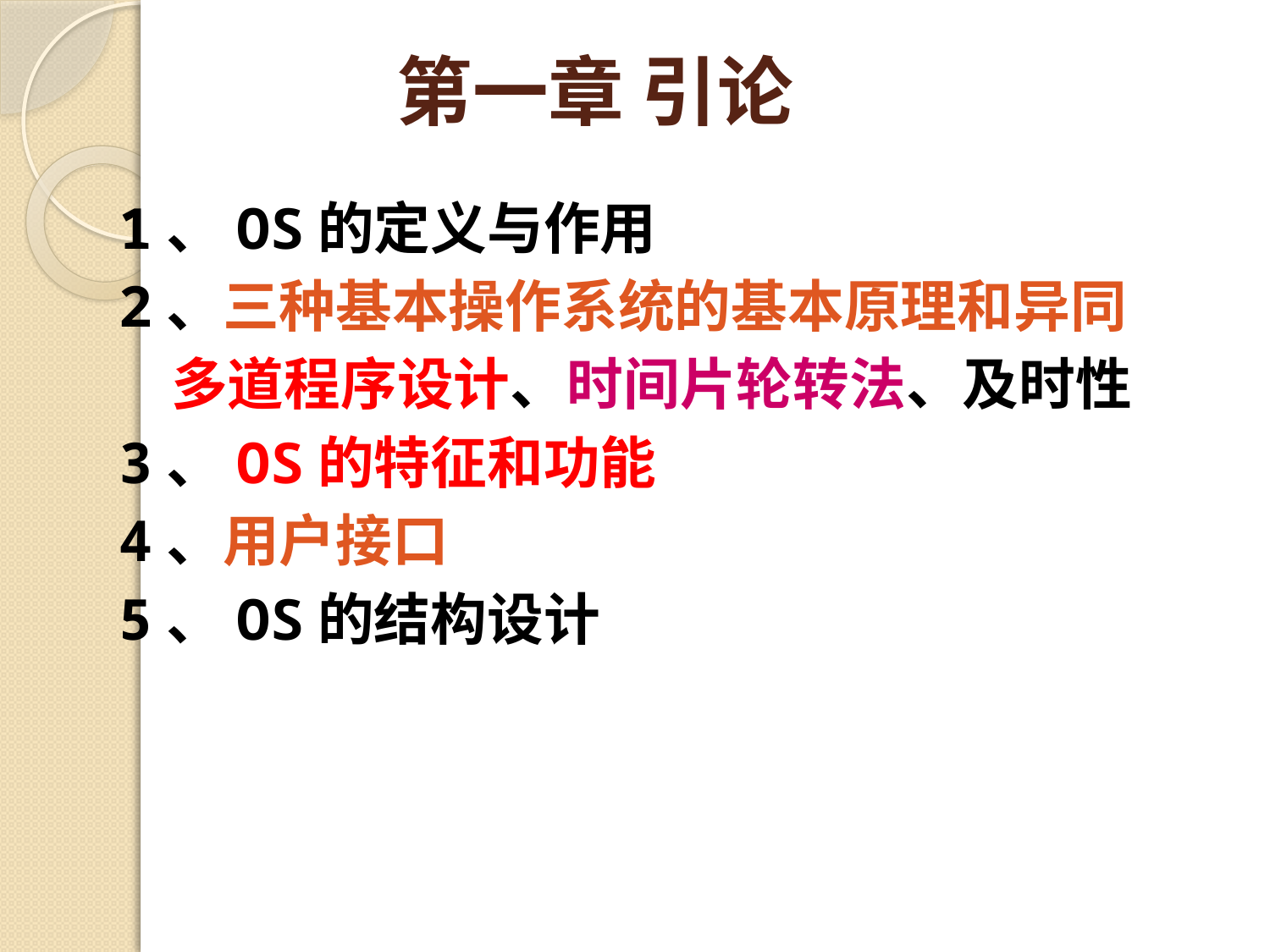

# 第一章 引论
1、OS的定义与作用
2、三种基本操作系统的基本原理和异同
   多道程序设计、时间片轮转法、及时性
3、OS的特征和功能
4、用户接口
5、OS的结构设计